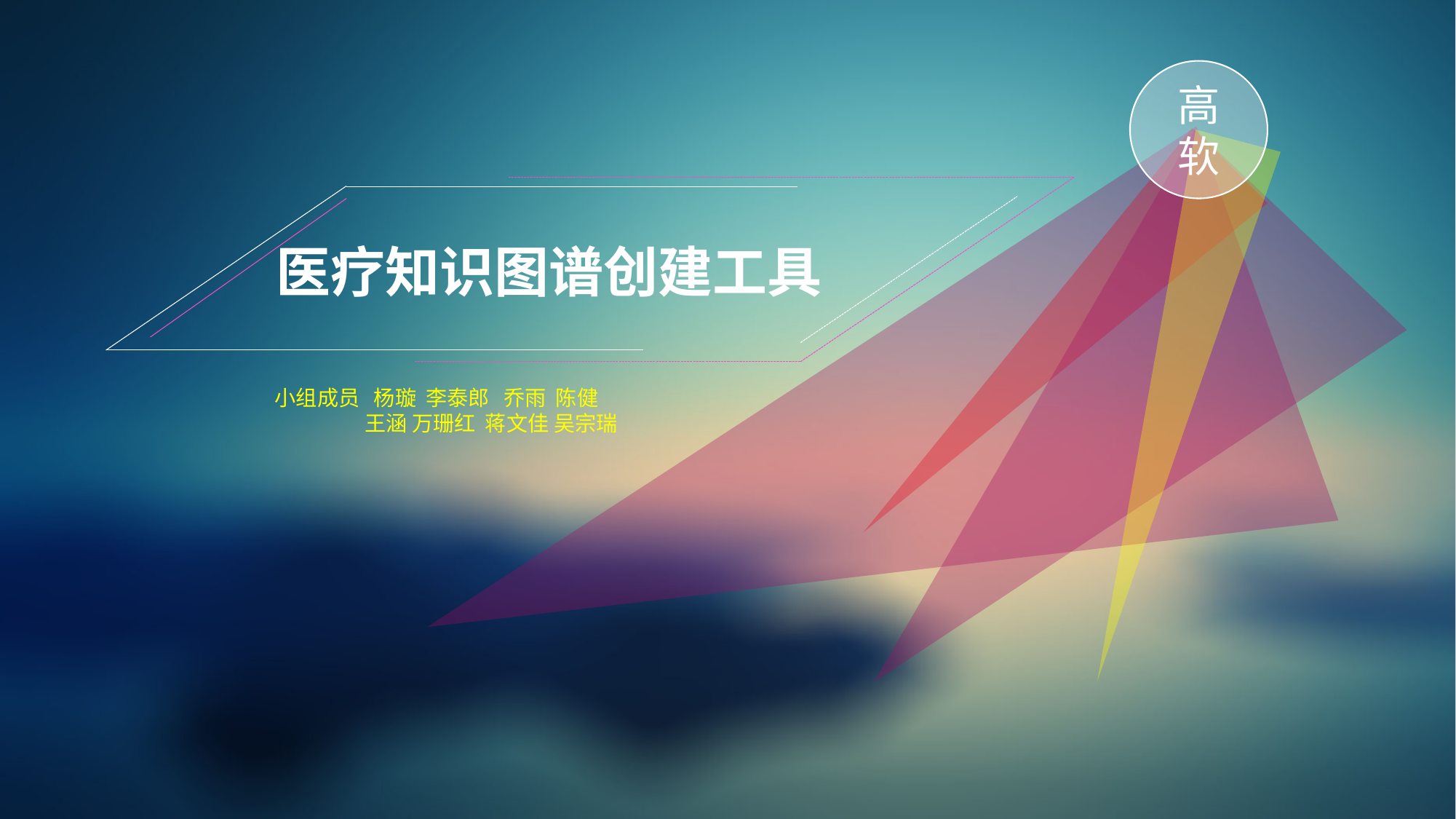

高软

医疗知识图谱创建工具
小组成员   杨璇  李泰郎   乔雨  陈健
                      王涵 万珊红  蒋文佳 吴宗瑞